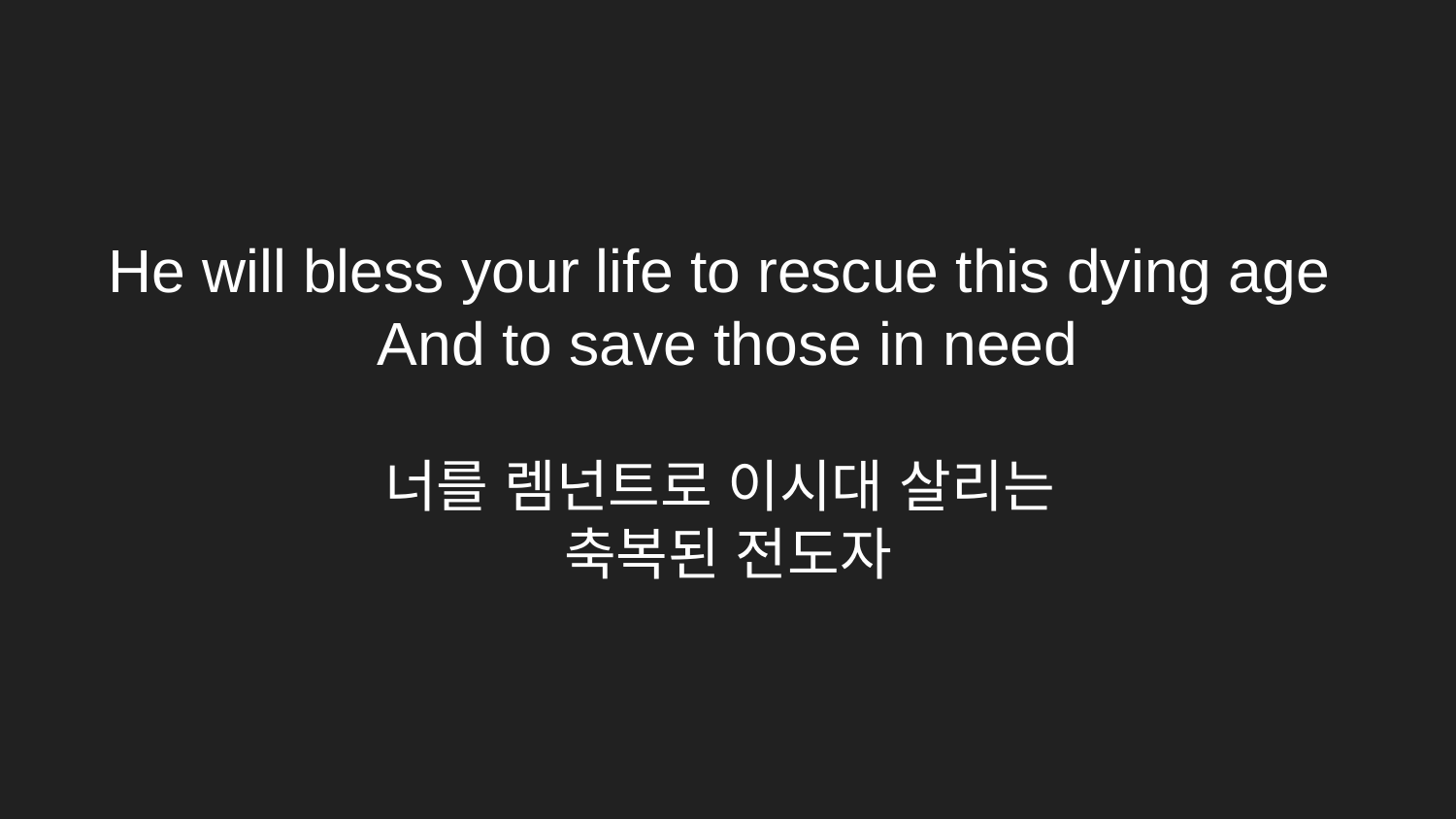

# He will bless your life to rescue this dying age And to save those in need
너를 렘넌트로 이시대 살리는
축복된 전도자